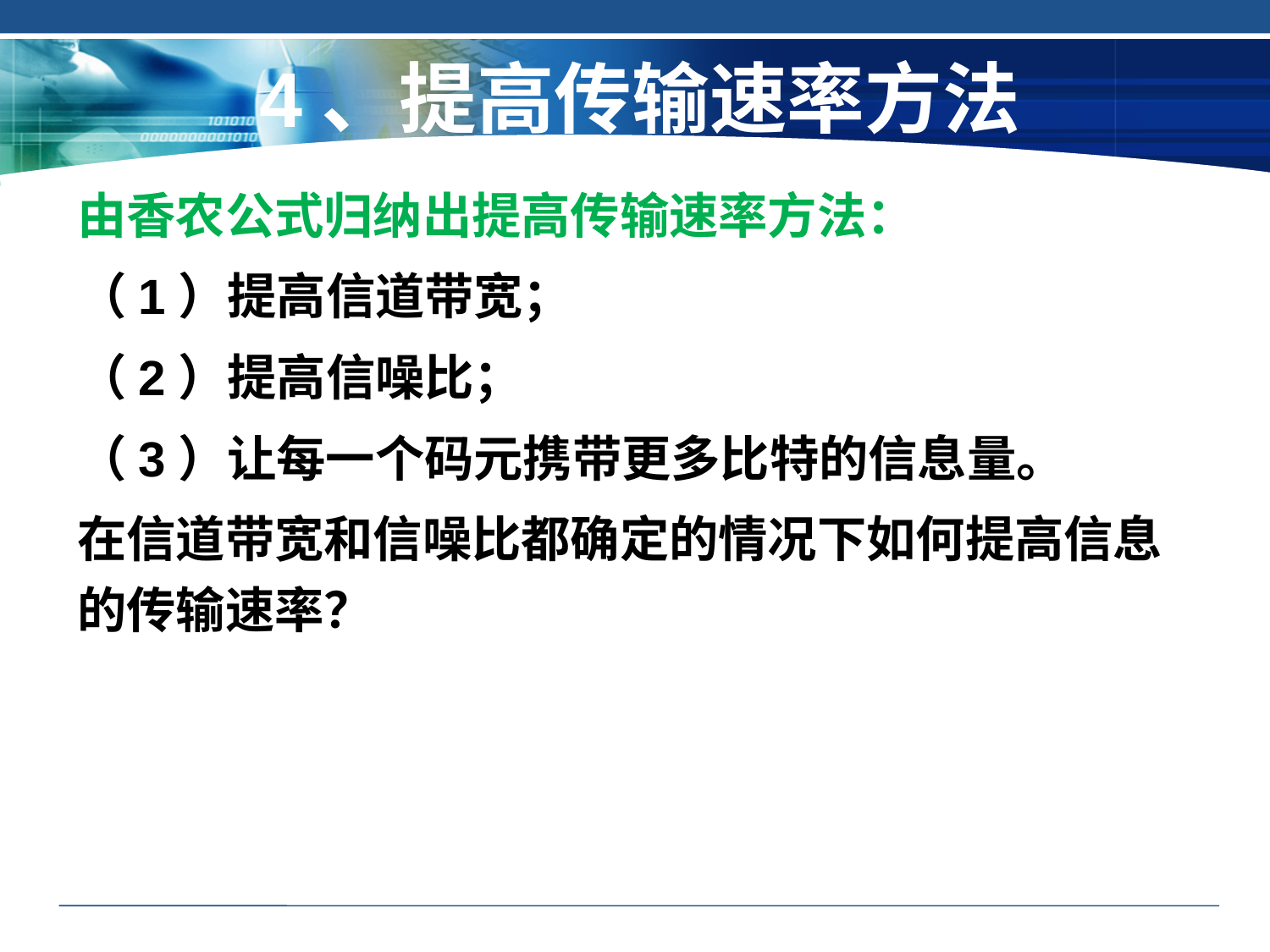

4、提高传输速率方法
# 由香农公式归纳出提高传输速率方法：
（1）提高信道带宽；
（2）提高信噪比；
（3）让每一个码元携带更多比特的信息量。
在信道带宽和信噪比都确定的情况下如何提高信息的传输速率？